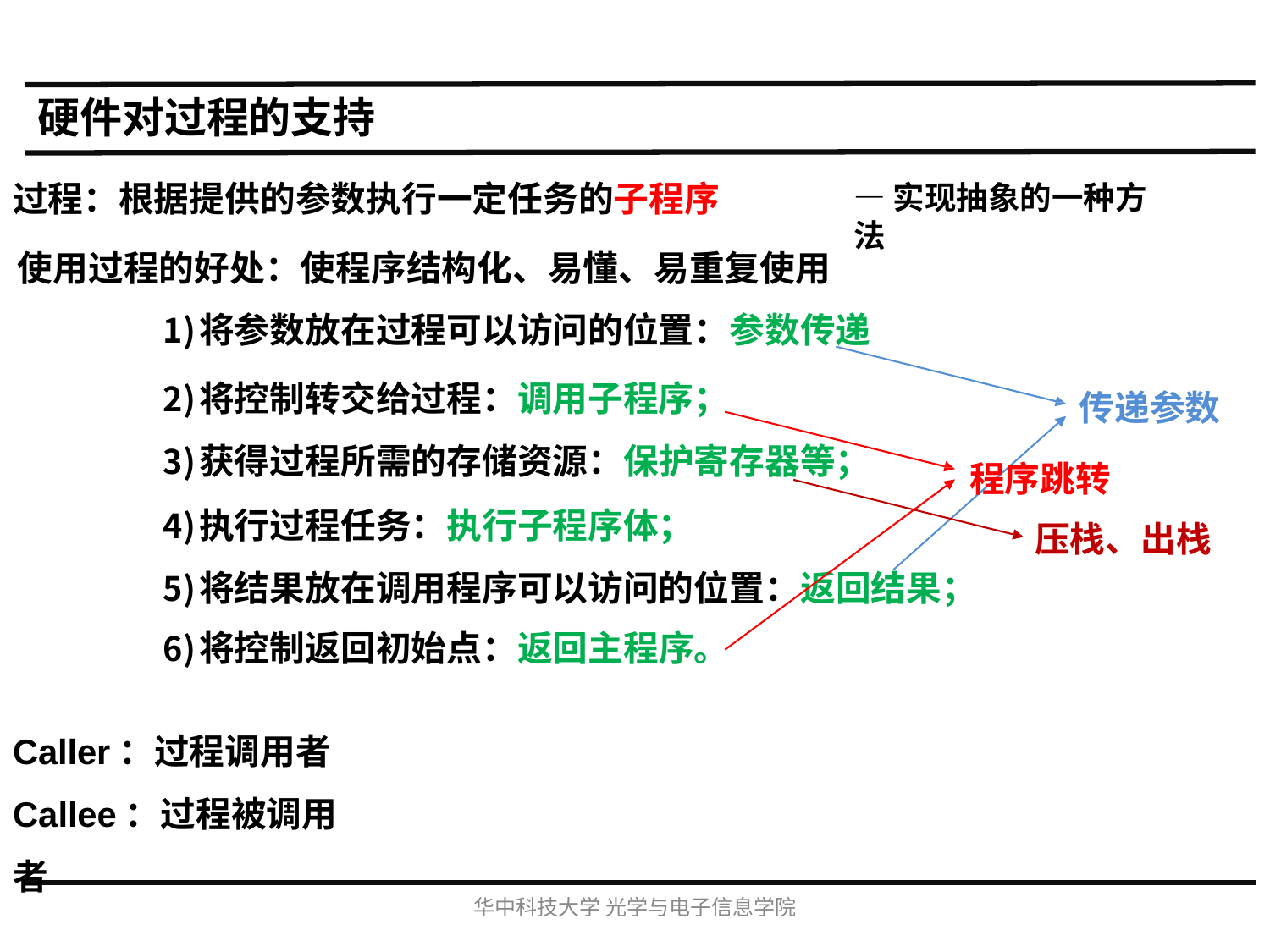

# 硬件对过程的支持
过程：根据提供的参数执行一定任务的子程序
使用过程的好处：使程序结构化、易懂、易重复使用
将参数放在过程可以访问的位置：参数传递
将控制转交给过程：调用子程序；
获得过程所需的存储资源：保护寄存器等；
执行过程任务：执行子程序体；
—实现抽象的一种方法

传递参数
程序跳转
压栈、出栈

将结果放在调用程序可以访问的位置：返回结果；
将控制返回初始点：返回主程序。
Caller：过程调用者 Callee：过程被调用者
华中科技大学光学与电子信息学院